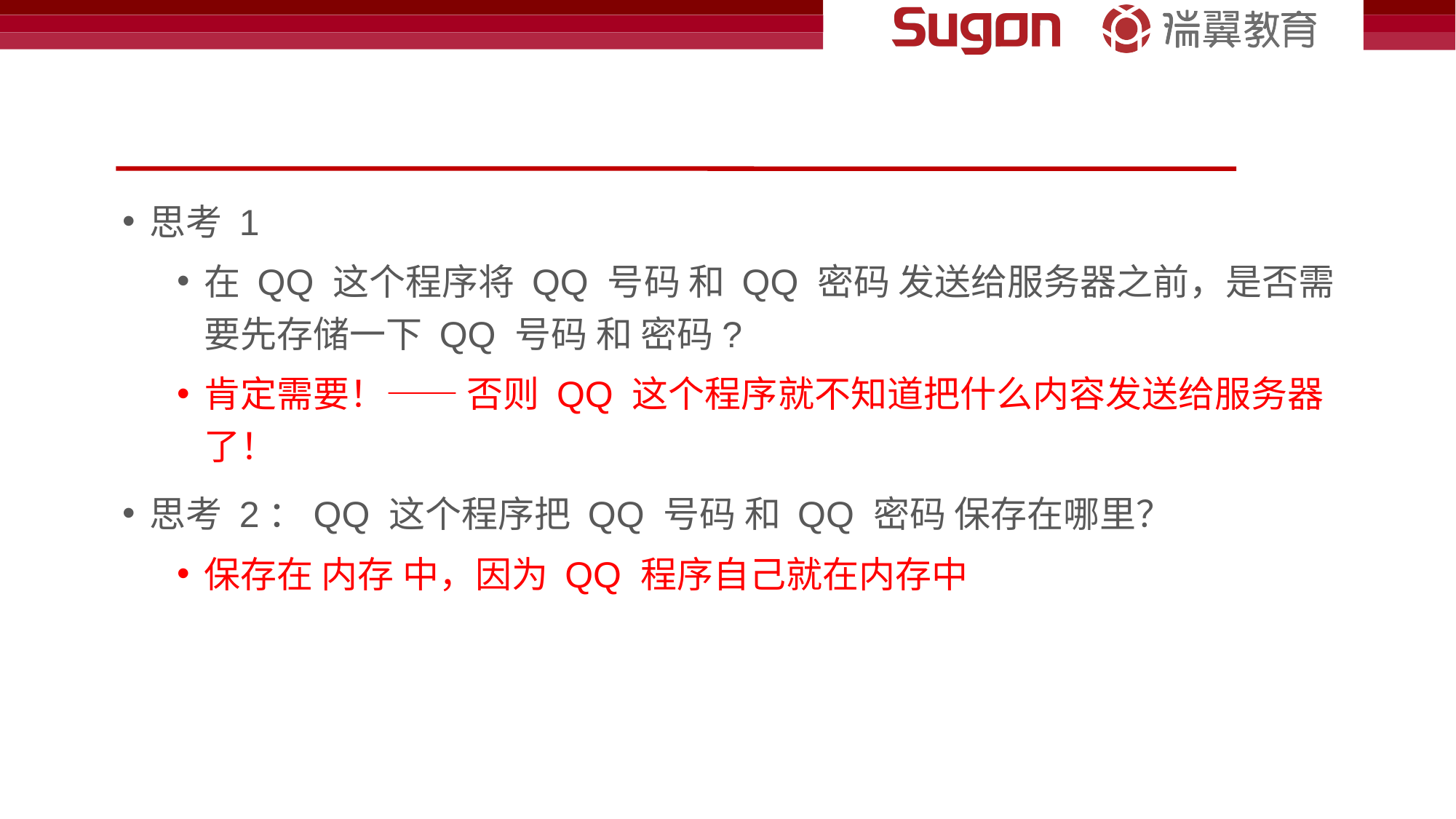

#
思考 1
在 QQ 这个程序将 QQ 号码 和 QQ 密码 发送给服务器之前，是否需要先存储一下 QQ 号码 和 密码?
肯定需要！—— 否则 QQ 这个程序就不知道把什么内容发送给服务器了！
思考 2：QQ 这个程序把 QQ 号码 和 QQ 密码 保存在哪里？
保存在 内存 中，因为 QQ 程序自己就在内存中